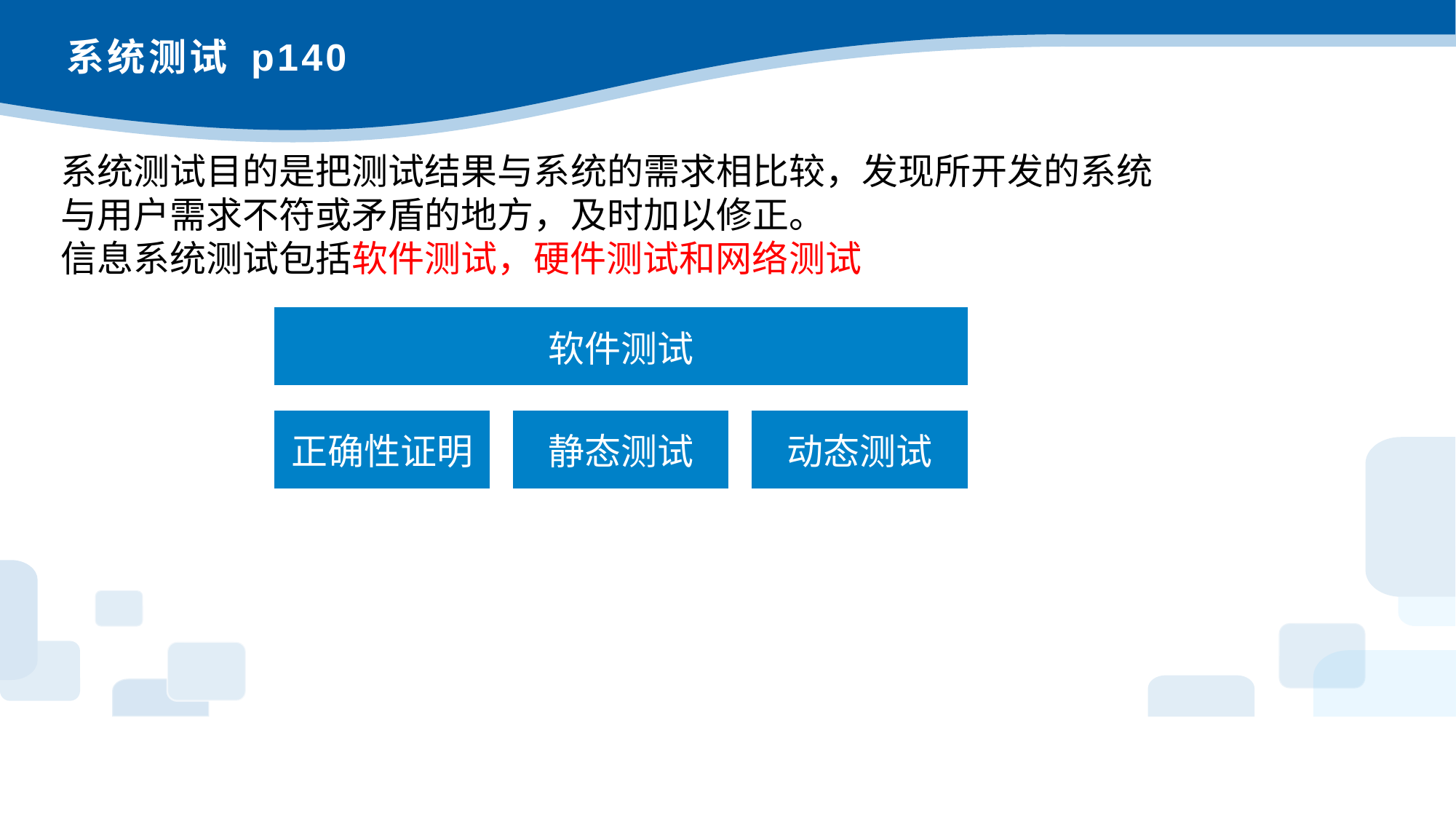

# 系统测试 p140
系统测试目的是把测试结果与系统的需求相比较，发现所开发的系统与用户需求不符或矛盾的地方，及时加以修正。
信息系统测试包括软件测试，硬件测试和网络测试
软件测试
正确性证明
静态测试
动态测试